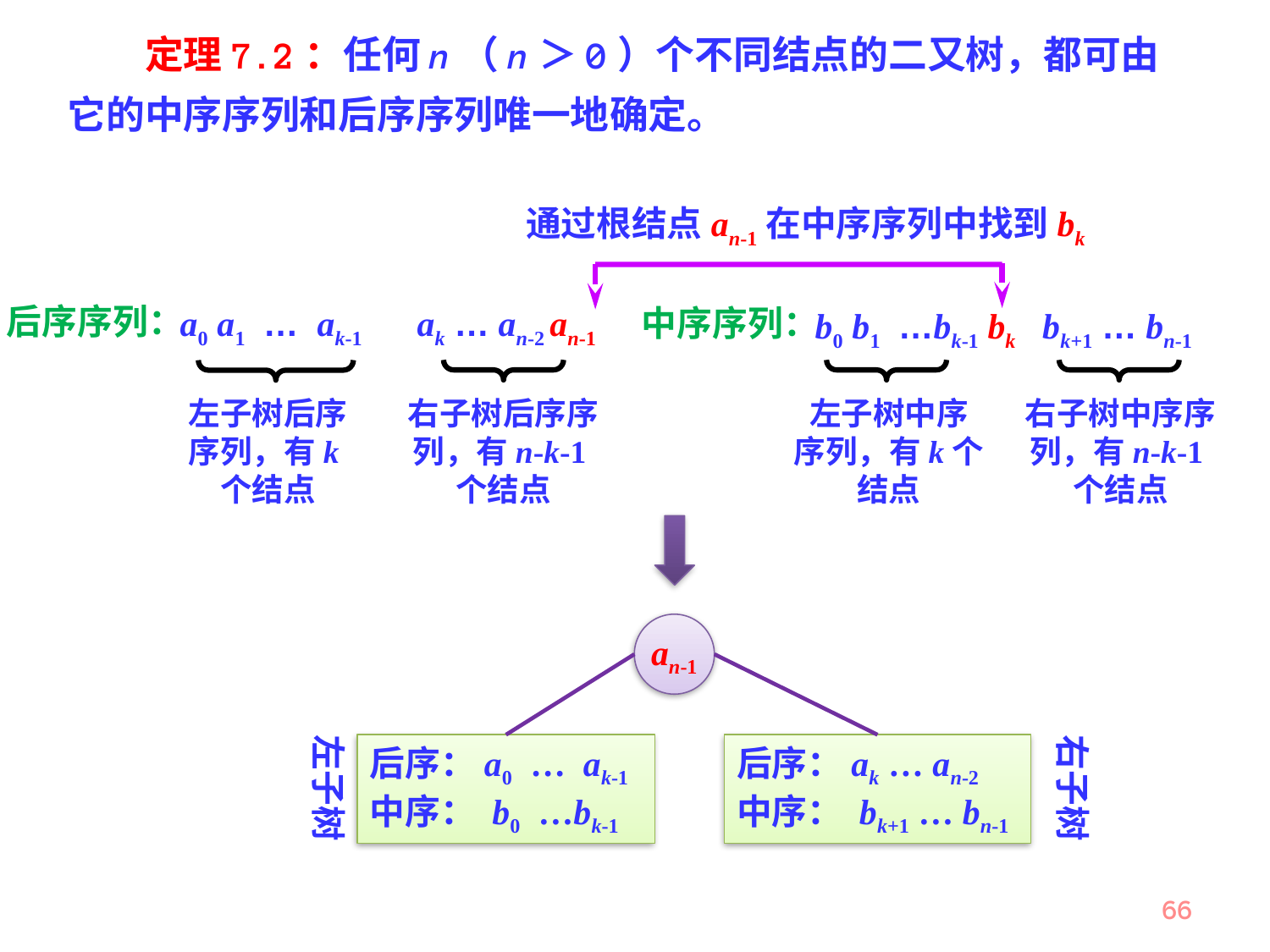

定理7.2：任何n（n＞0）个不同结点的二又树，都可由它的中序序列和后序序列唯一地确定。
通过根结点an-1在中序序列中找到bk

后序序列：
a0 a1  …  ak-1          ak … an-2 an-1
中序序列：
b0 b1  …bk-1 bk   bk+1 … bn-1

左子树中序序列，有k个结点

右子树中序序列，有n-k-1个结点

右子树后序序列，有n-k-1个结点

左子树后序序列，有k个结点

an-1
左子树
右子树
后序：a0  …  ak-1
中序： b0  …bk-1
后序：ak … an-2
中序： bk+1 … bn-1
66